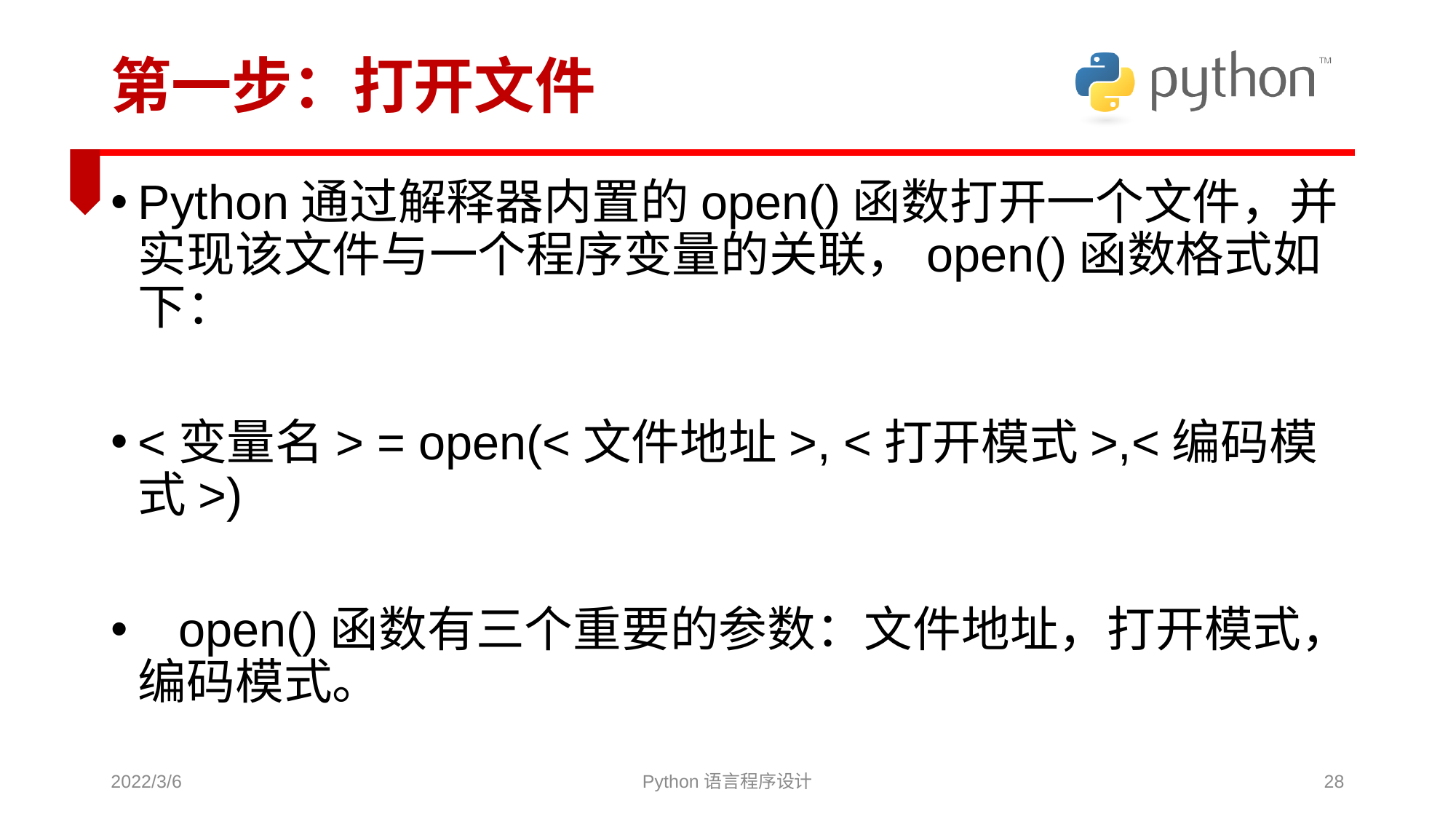

# 第一步：打开文件
Python通过解释器内置的open()函数打开一个文件，并实现该文件与一个程序变量的关联，open()函数格式如下：

<变量名> = open(<文件地址>, <打开模式>,<编码模式>)

   open()函数有三个重要的参数：文件地址，打开模式，编码模式。

2022/3/6
Python语言程序设计
28